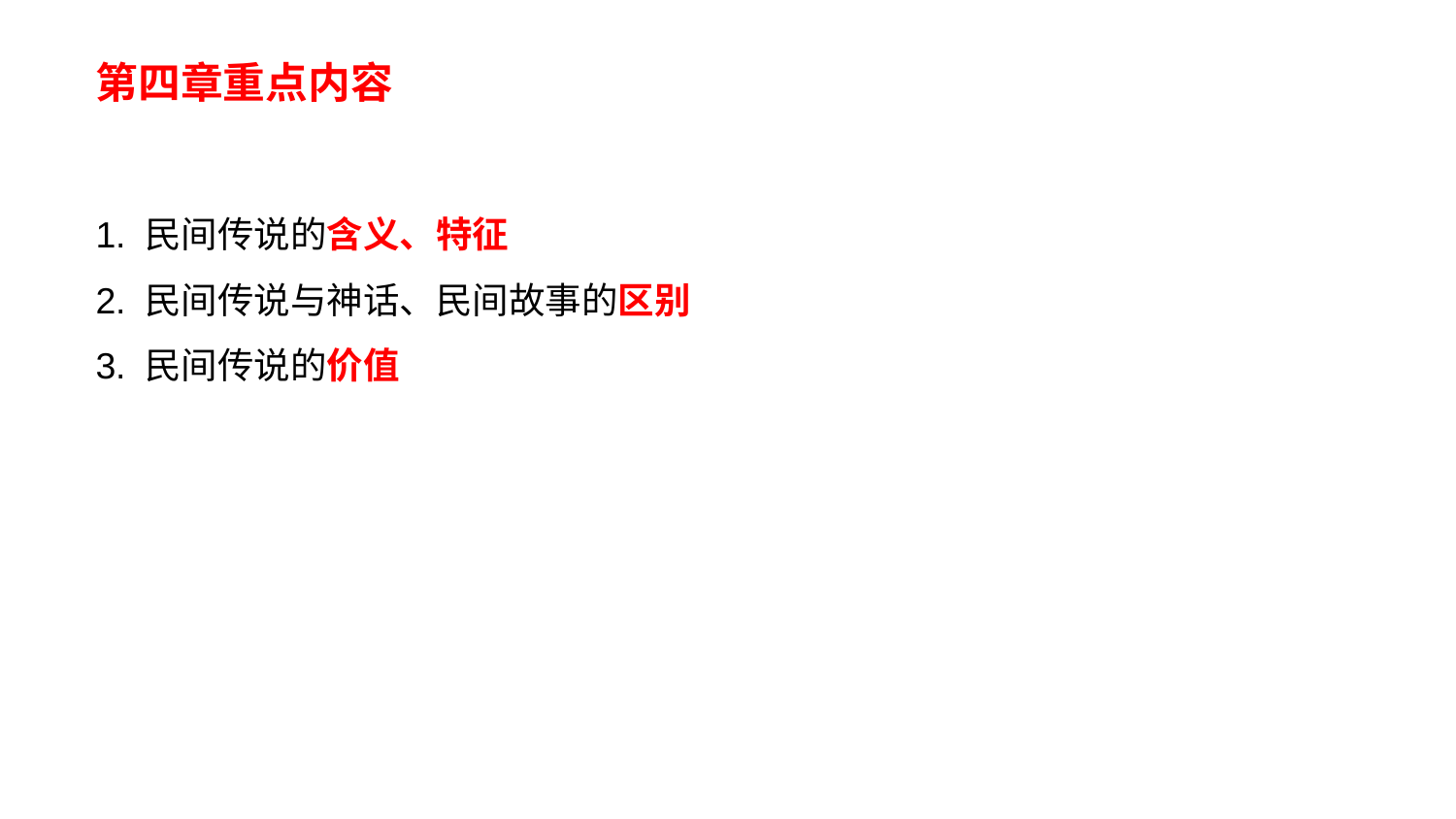

第四章重点内容
1. 民间传说的含义、特征
2. 民间传说与神话、民间故事的区别
3. 民间传说的价值